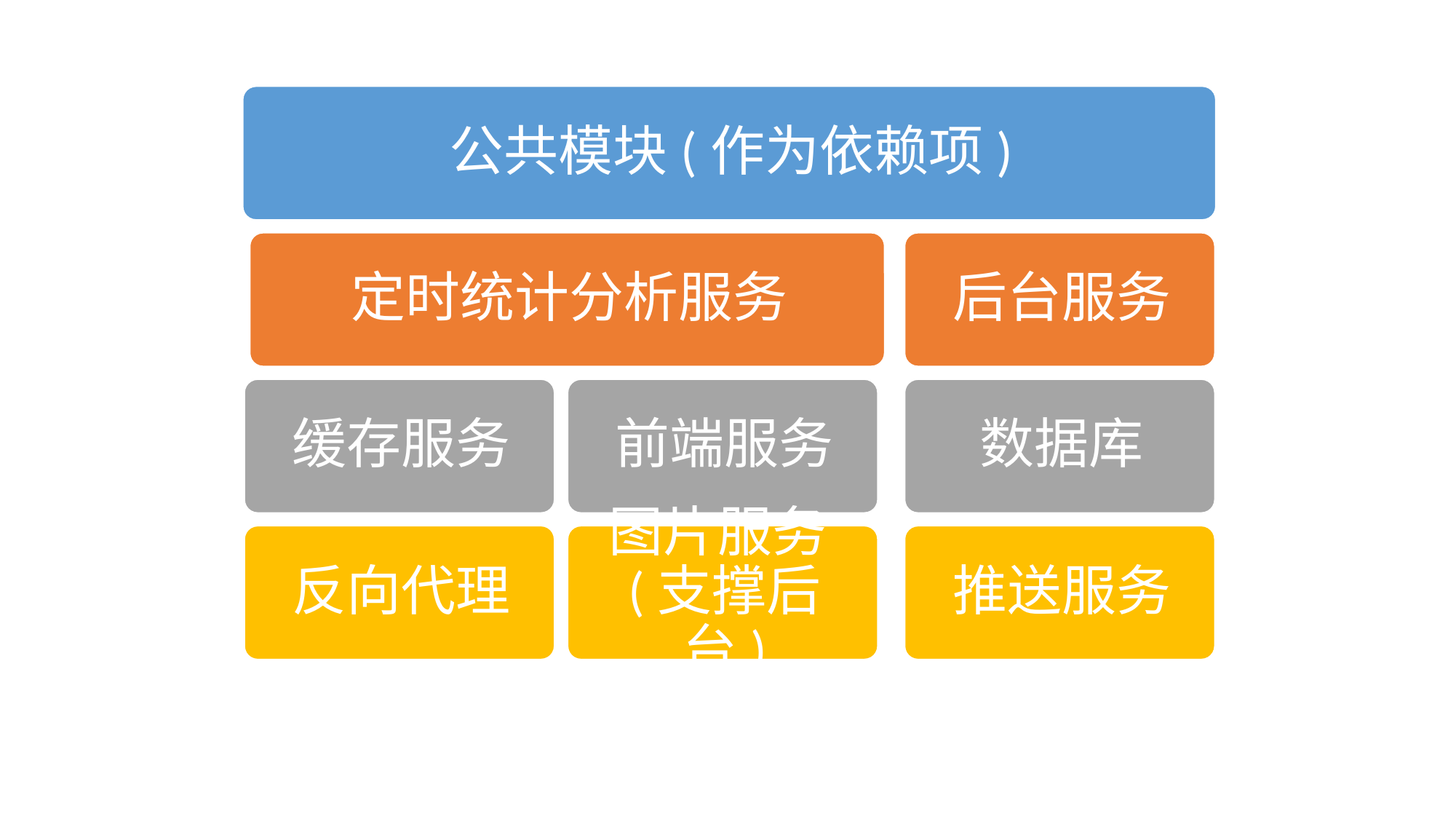

公共模块(作为依赖项)
定时统计分析服务
缓存服务
反向代理
前端服务
图片服务(支撑后台)
后台服务
数据库
推送服务